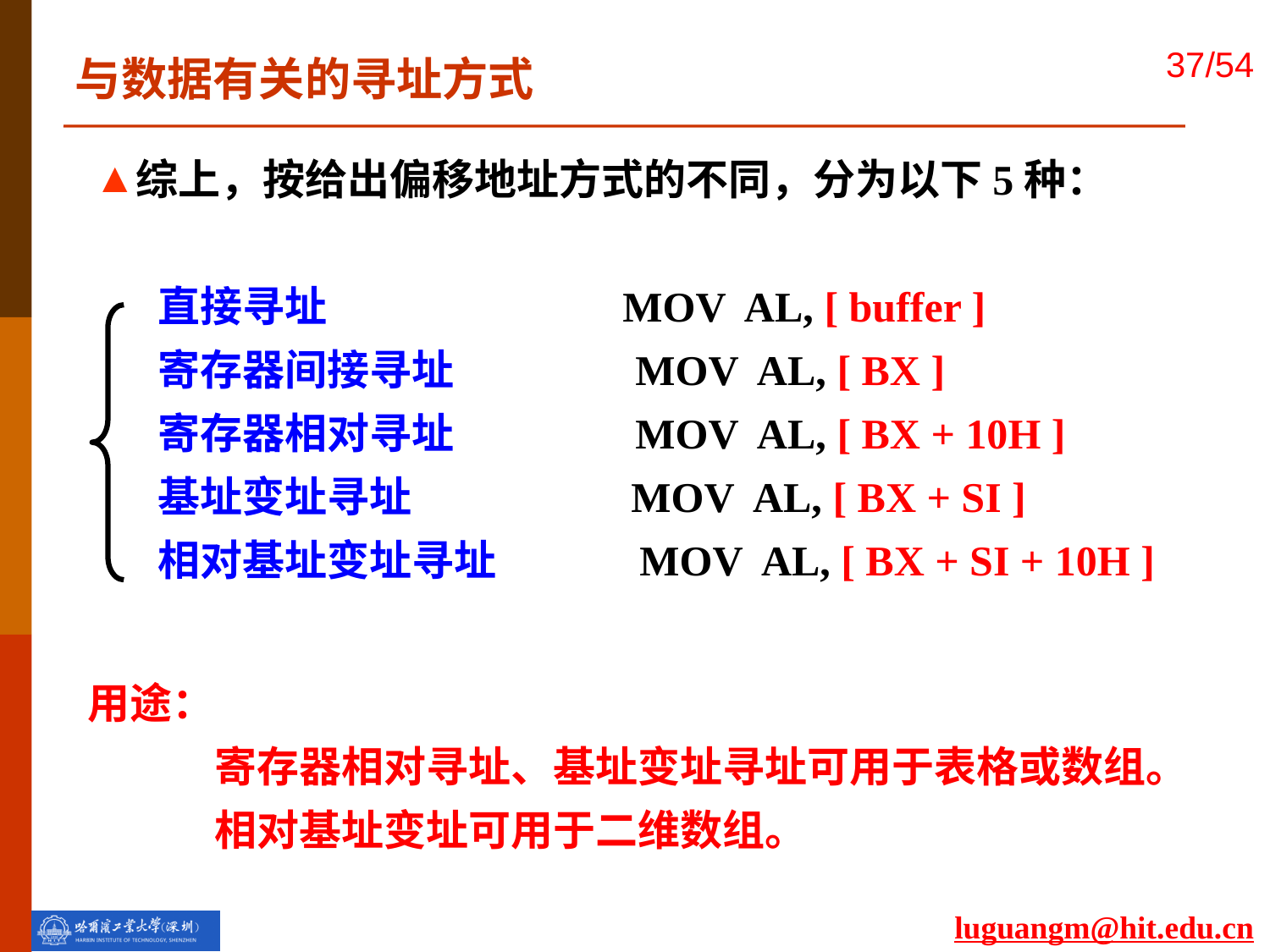

与数据有关的寻址方式
综上，按给出偏移地址方式的不同，分为以下5种：

直接寻址                              MOV  AL, [ buffer ]
寄存器间接寻址                  MOV  AL, [ BX ]
寄存器相对寻址                  MOV  AL, [ BX + 10H ]
基址变址寻址                      MOV  AL, [ BX + SI ]
相对基址变址寻址              MOV  AL, [ BX + SI + 10H ]

用途：
	寄存器相对寻址、基址变址寻址可用于表格或数组。
	相对基址变址可用于二维数组。